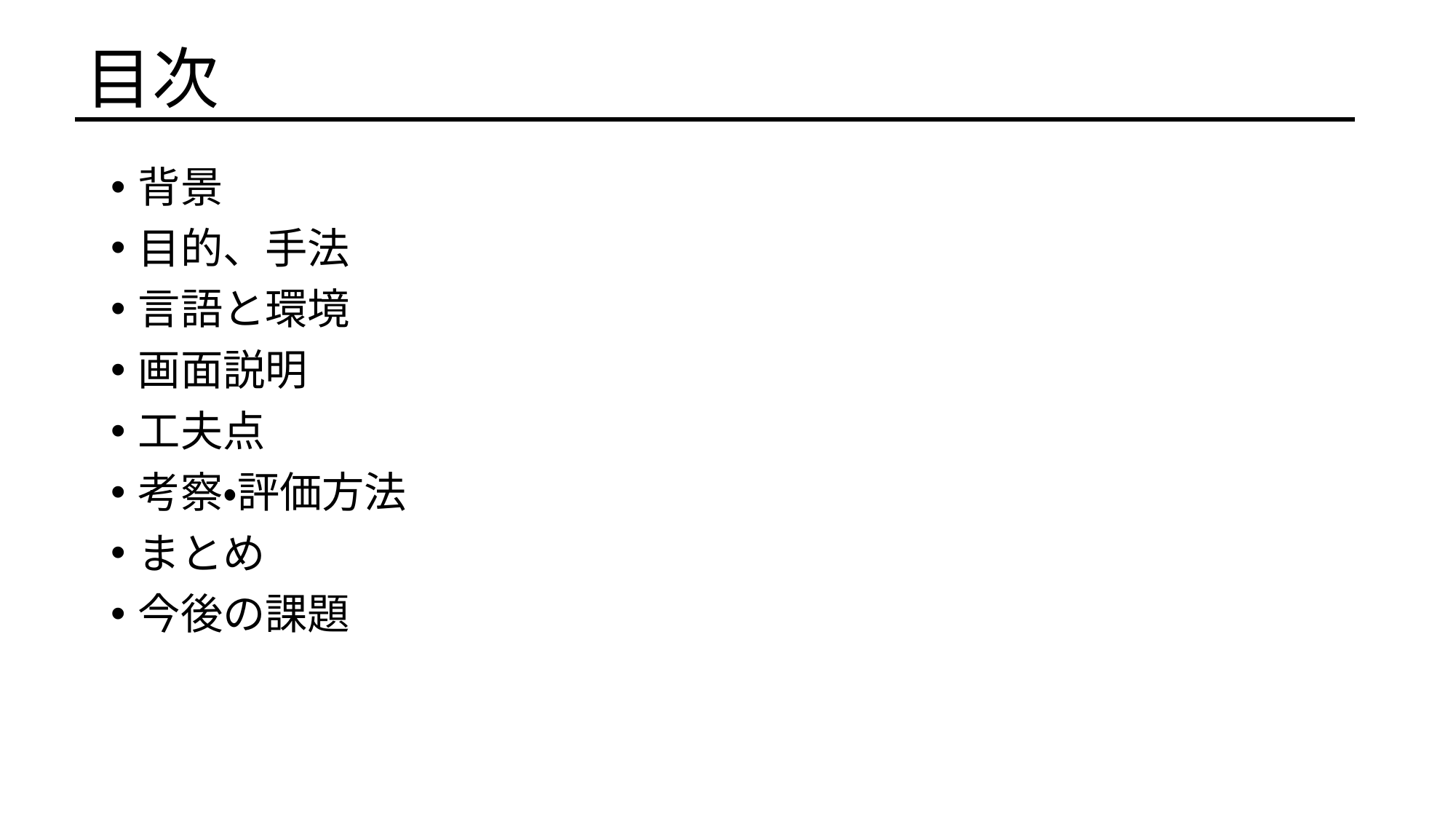

# 目次
背景
目的、手法
言語と環境
画面説明
工夫点
考察・評価方法
まとめ
今後の課題